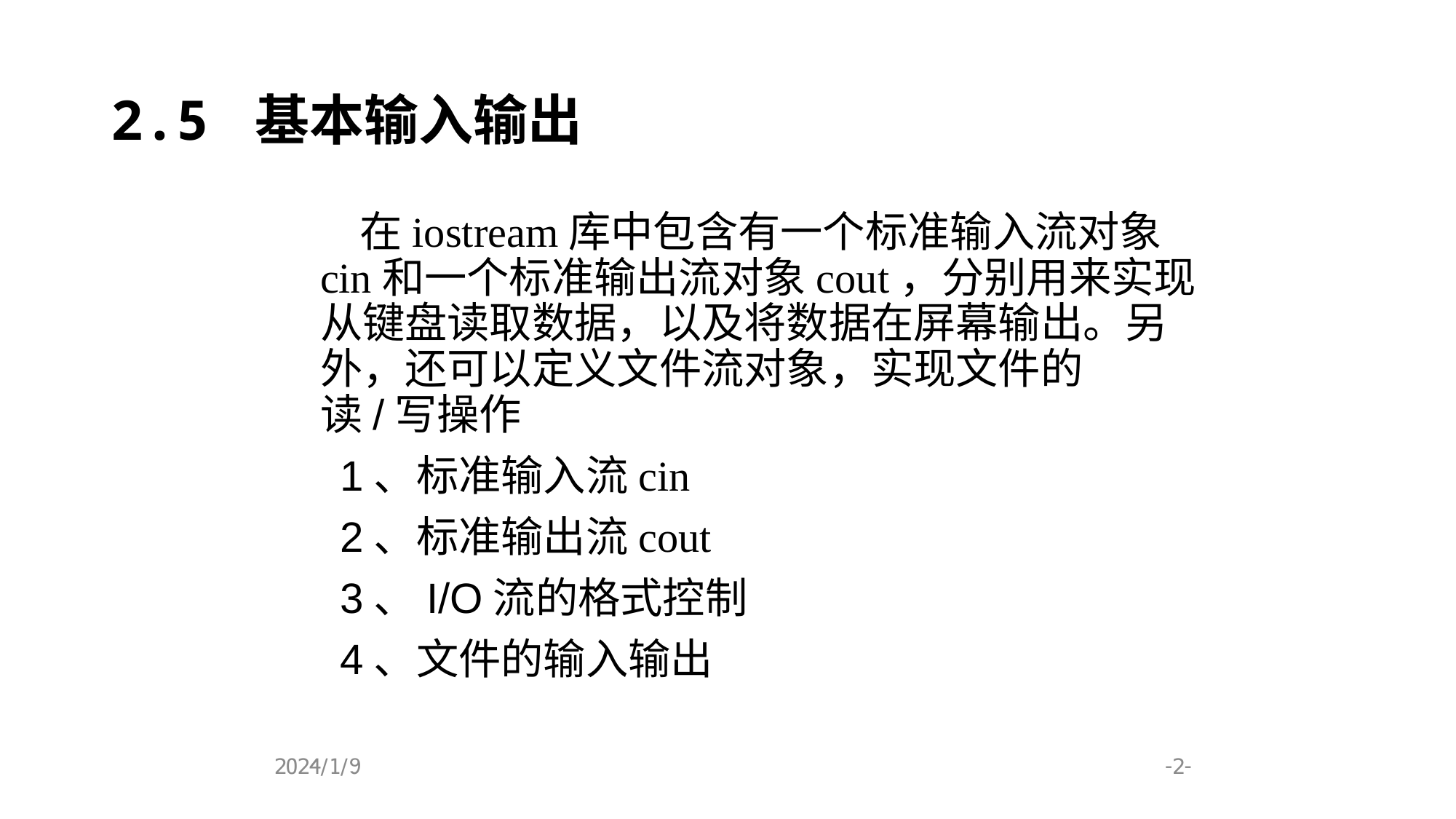

# 2.5 基本输入输出
      在iostream库中包含有一个标准输入流对象cin和一个标准输出流对象cout，分别用来实现从键盘读取数据，以及将数据在屏幕输出。另外，还可以定义文件流对象，实现文件的读/写操作
    1、标准输入流cin
    2、标准输出流cout
    3、I/O流的格式控制
    4、文件的输入输出

2024/1/9
-2-